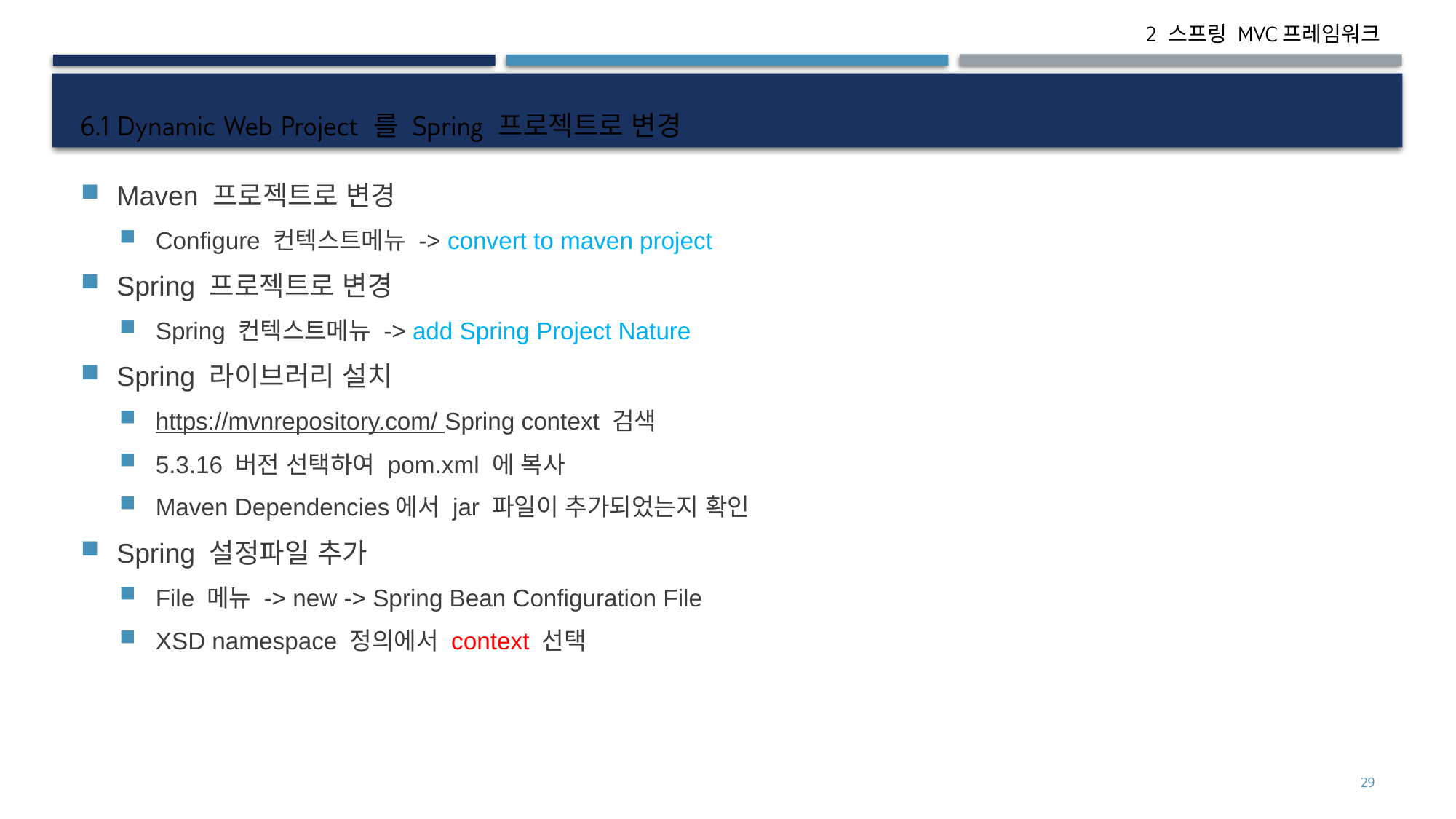

# 6.1 Dynamic Web Project 를 Spring 프로젝트로 변경
Maven 프로젝트로 변경
Configure 컨텍스트메뉴 -> convert to maven project
Spring 프로젝트로 변경
Spring 컨텍스트메뉴 -> add Spring Project Nature
Spring 라이브러리 설치
https://mvnrepository.com/ Spring context 검색
5.3.16 버전 선택하여 pom.xml 에 복사
Maven Dependencies에서 jar 파일이 추가되었는지 확인
Spring 설정파일 추가
File 메뉴 -> new -> Spring Bean Configuration File
XSD namespace 정의에서 context 선택
29